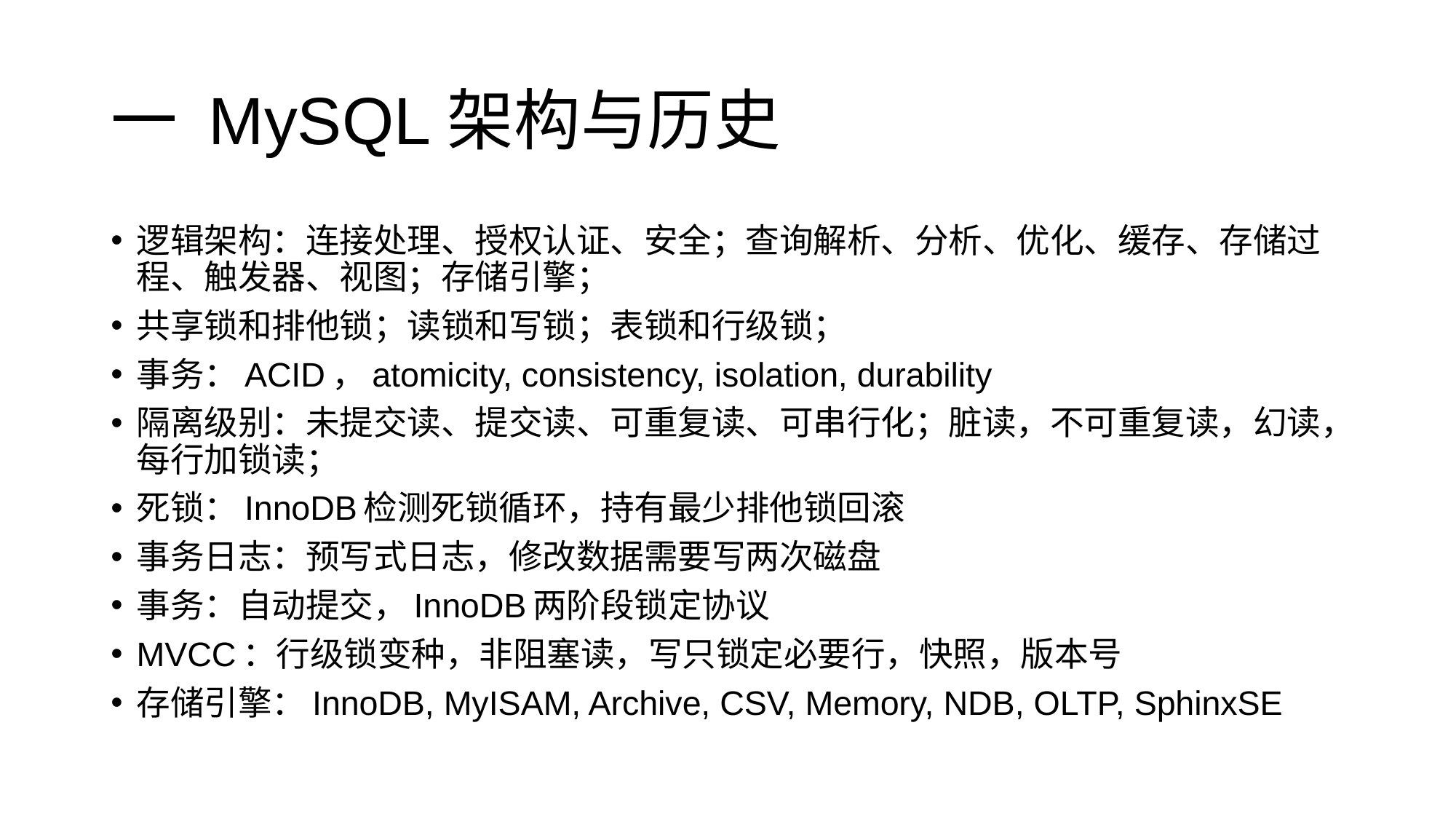

# 一 MySQL架构与历史
逻辑架构：连接处理、授权认证、安全；查询解析、分析、优化、缓存、存储过程、触发器、视图；存储引擎；
共享锁和排他锁；读锁和写锁；表锁和行级锁；
事务：ACID，atomicity, consistency, isolation, durability
隔离级别：未提交读、提交读、可重复读、可串行化；脏读，不可重复读，幻读，每行加锁读；
死锁：InnoDB检测死锁循环，持有最少排他锁回滚
事务日志：预写式日志，修改数据需要写两次磁盘
事务：自动提交，InnoDB两阶段锁定协议
MVCC：行级锁变种，非阻塞读，写只锁定必要行，快照，版本号
存储引擎：InnoDB, MyISAM, Archive, CSV, Memory, NDB, OLTP, SphinxSE